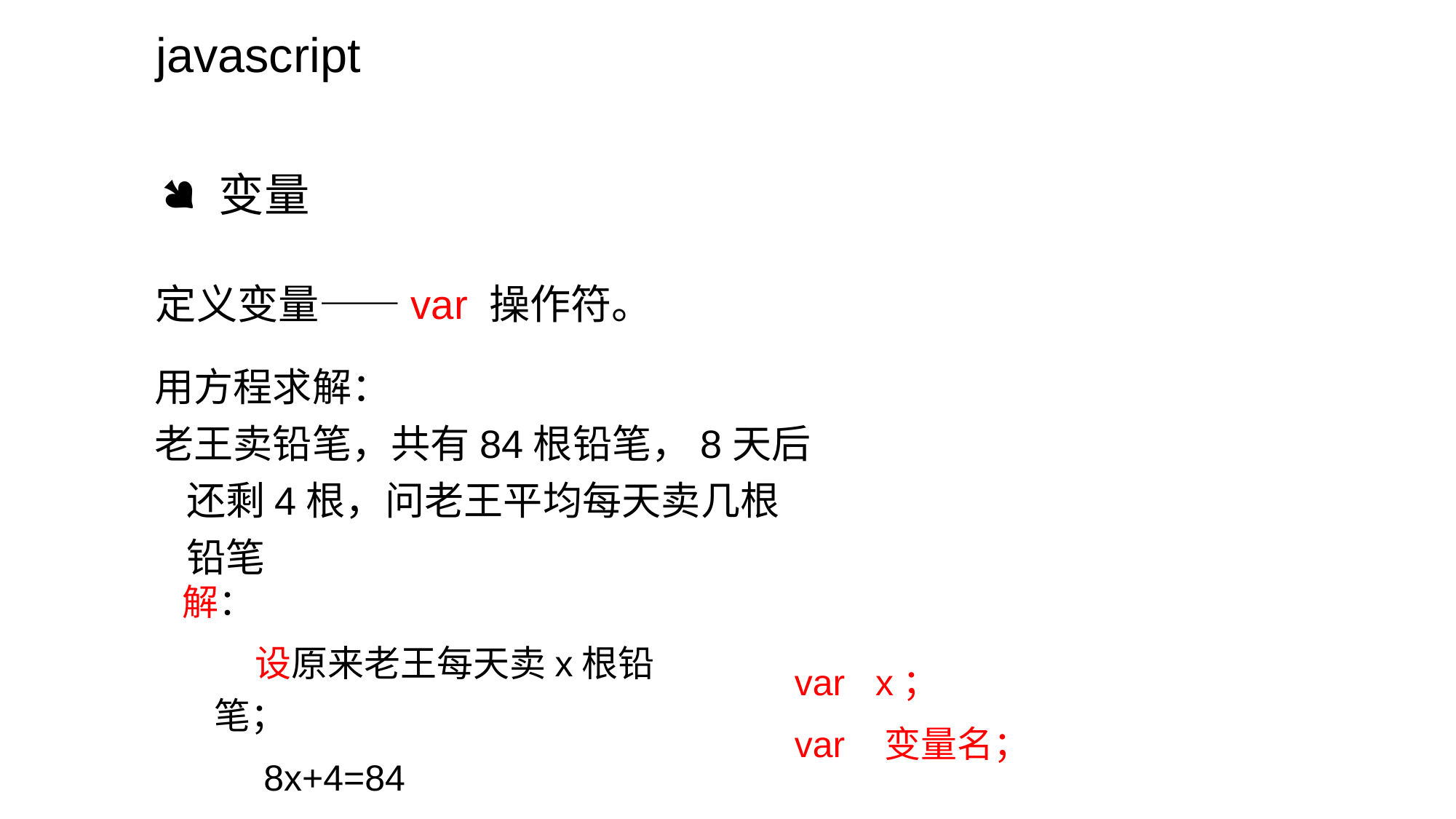

javascript
 变量
定义变量——var 操作符。
用方程求解：
老王卖铅笔，共有84根铅笔，8天后还剩4根，问老王平均每天卖几根铅笔
解：
　　设原来老王每天卖x根铅笔；
　　8x+4=84
var   x；
var   变量名；